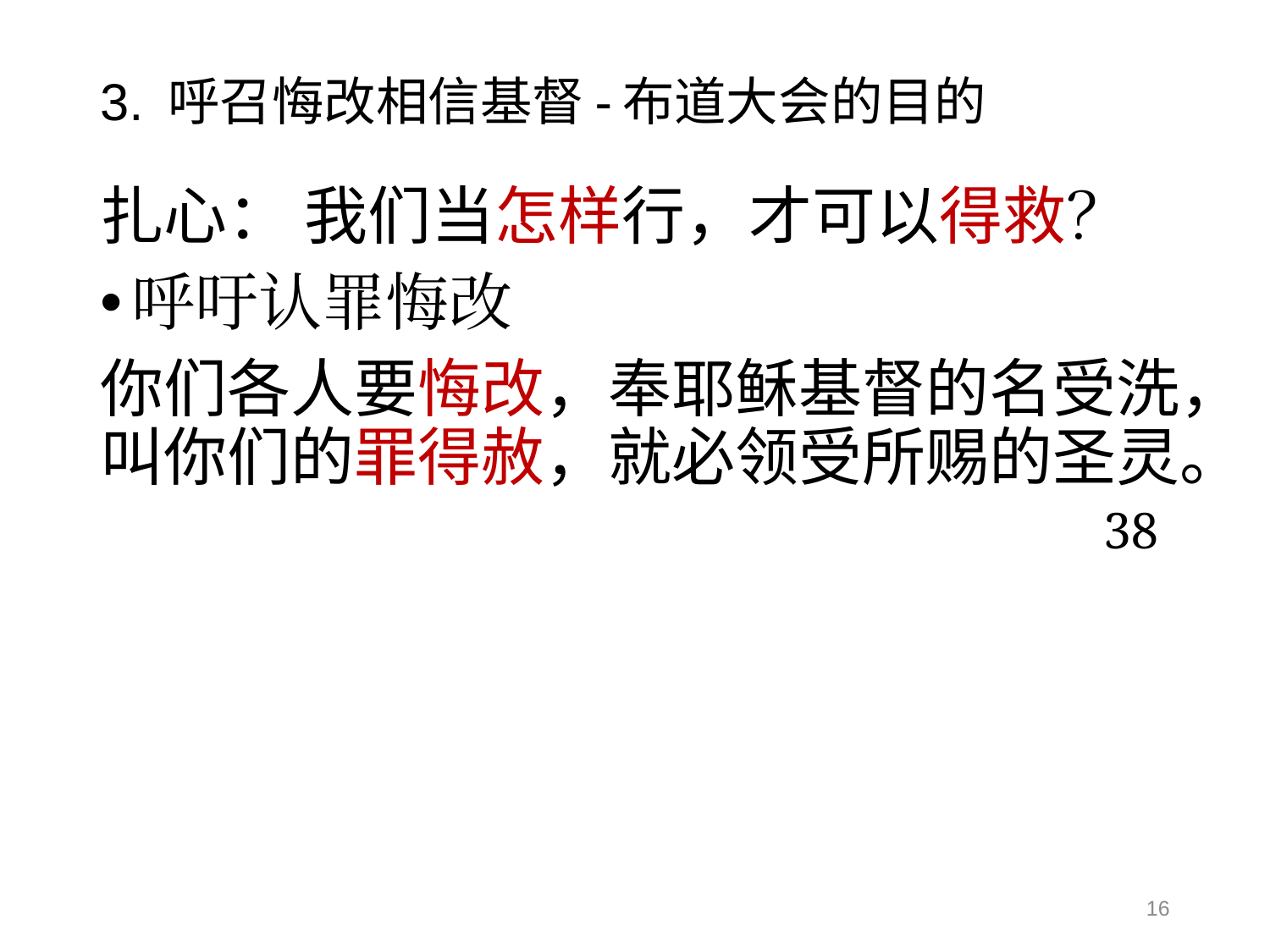

# 3. 呼召悔改相信基督-布道大会的目的
扎心： 我们当怎样行，才可以得救？
呼吁认罪悔改
你们各人要悔改，奉耶稣基督的名受洗，叫你们的罪得赦，就必领受所赐的圣灵。							       38
16